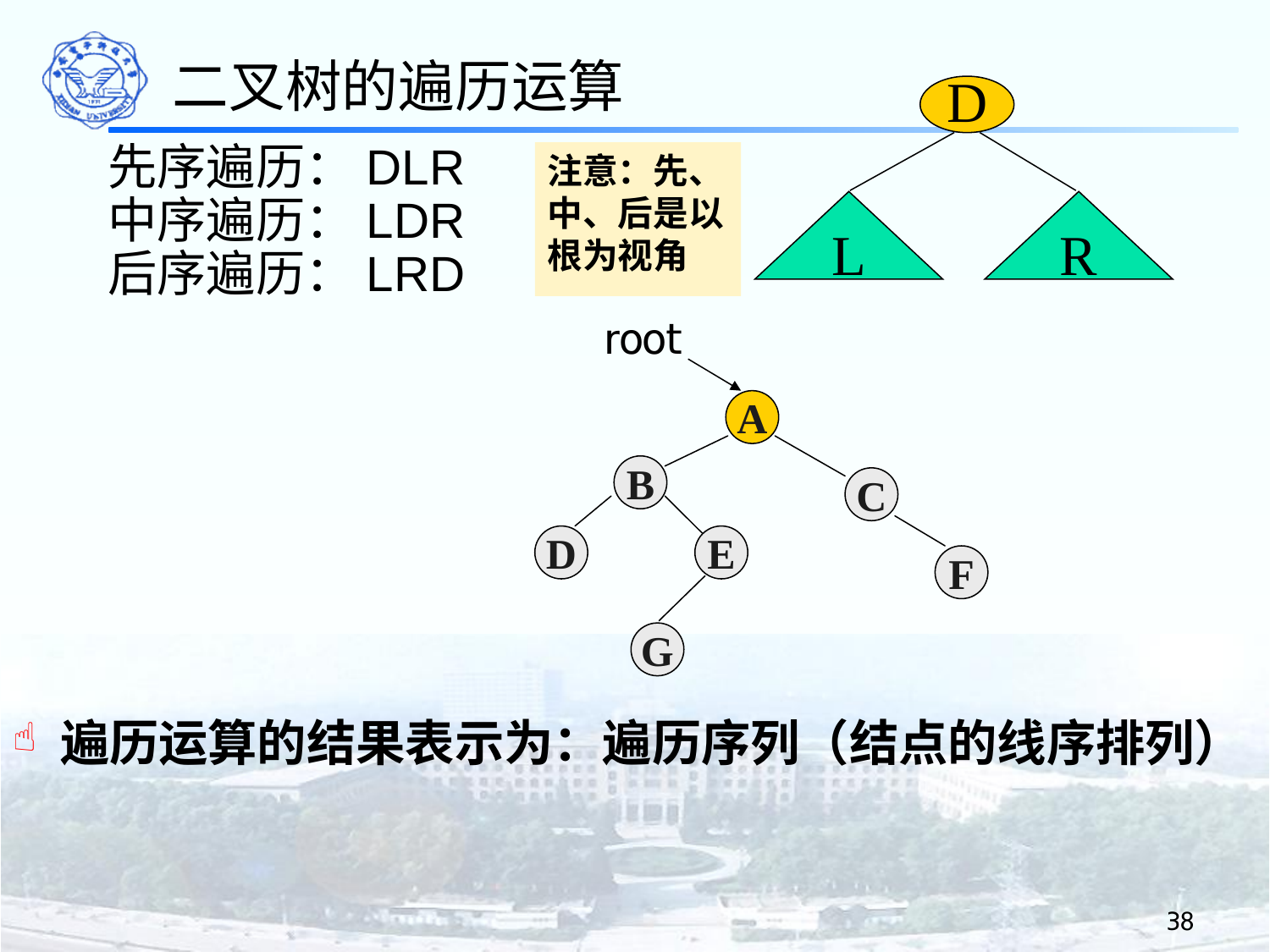

二叉树的遍历运算
D

L
R
先序遍历：DLR
中序遍历：LDR
后序遍历：LRD

注意：先、中、后是以根为视角
root

A

B
C

D
E
F

G
遍历运算的结果表示为：遍历序列（结点的线序排列）
38